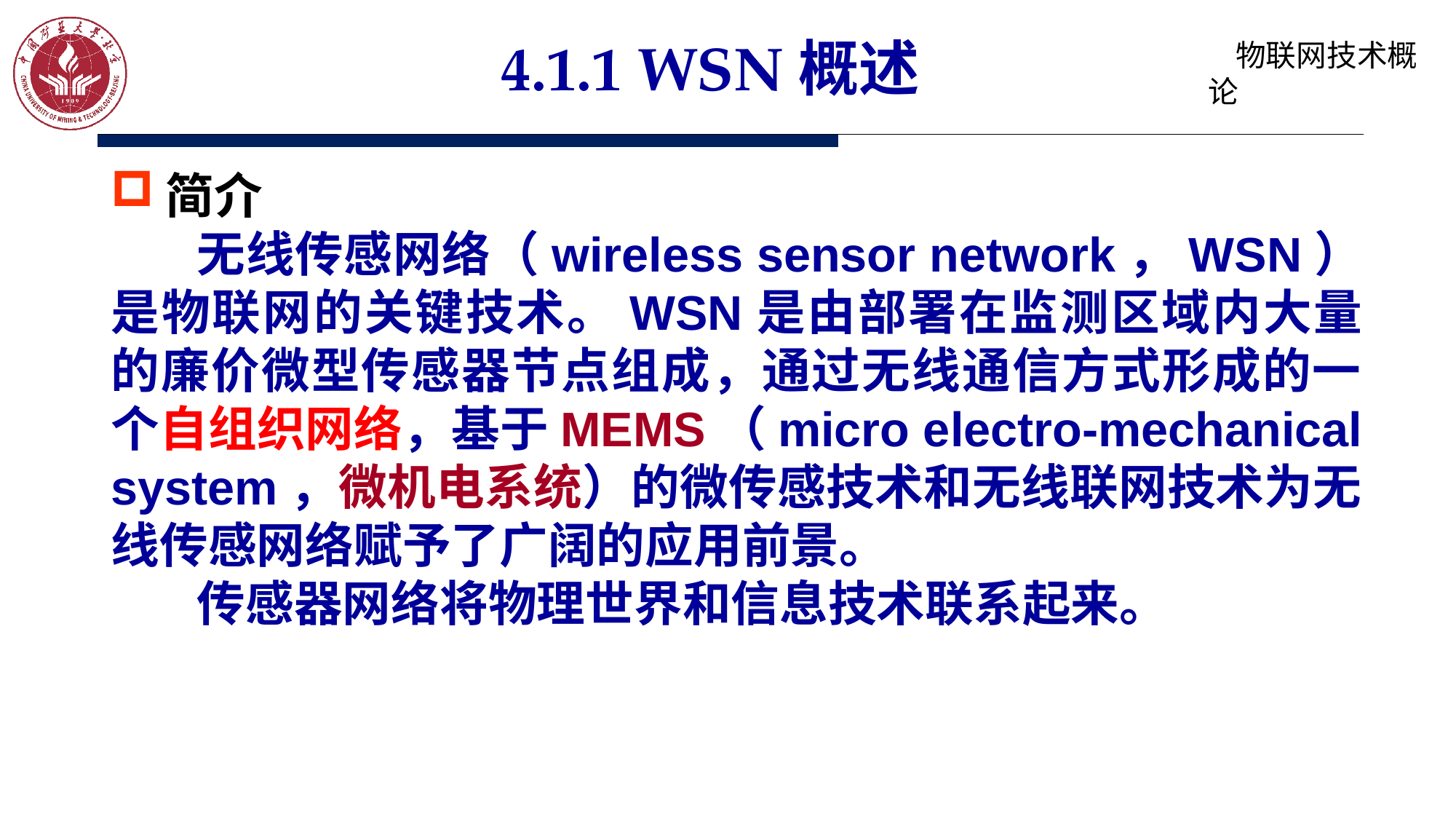

# 4.1.1 WSN概述
简介
无线传感网络（wireless sensor network，WSN）是物联网的关键技术。WSN是由部署在监测区域内大量的廉价微型传感器节点组成，通过无线通信方式形成的一个自组织网络，基于MEMS（micro electro-mechanical system，微机电系统）的微传感技术和无线联网技术为无线传感网络赋予了广阔的应用前景。
传感器网络将物理世界和信息技术联系起来。